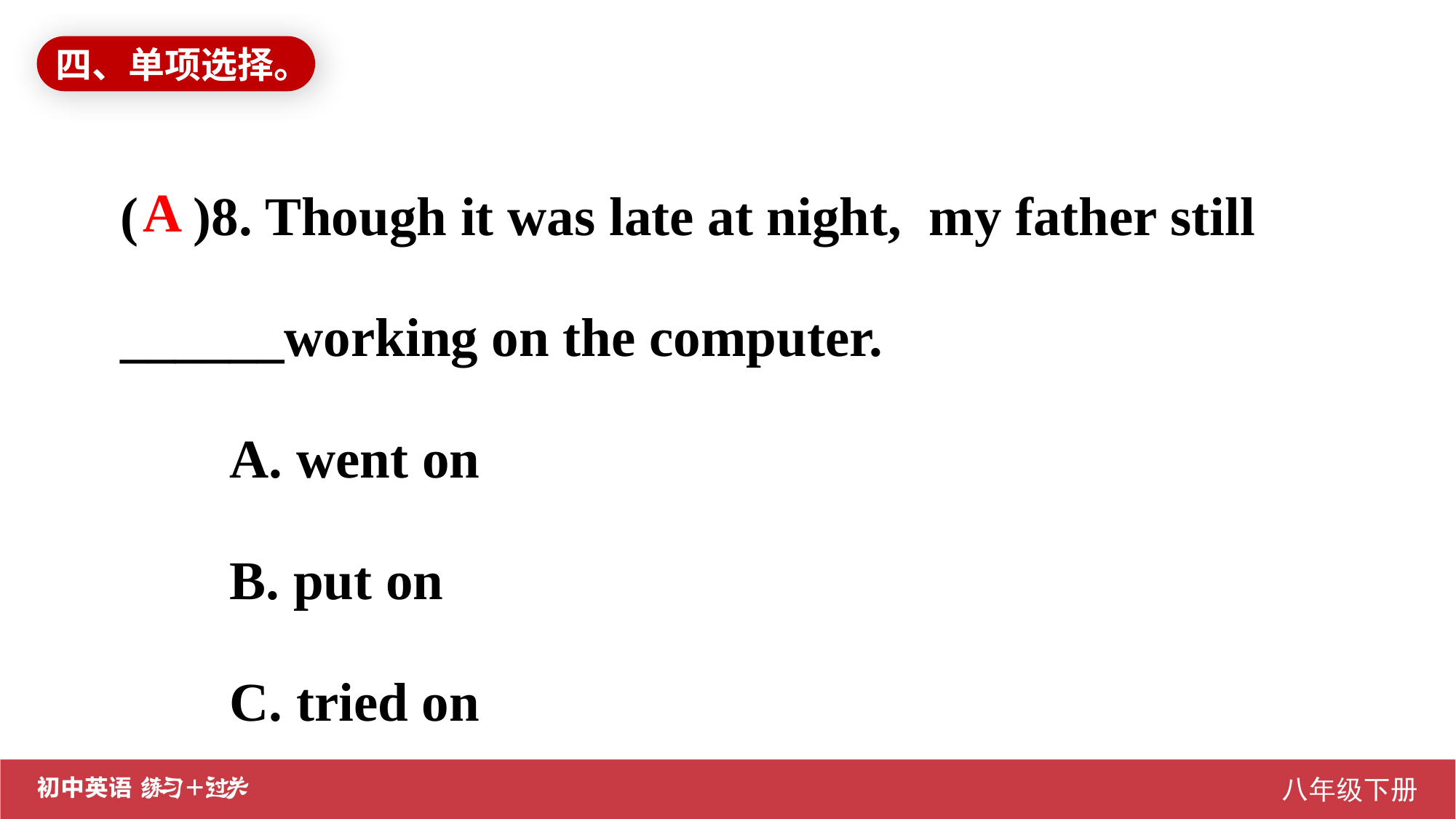

四、单项选择。
(    )8. Though it was late at night,  my father still ______working on the computer.
A. went on
B. put on
C. tried on
A